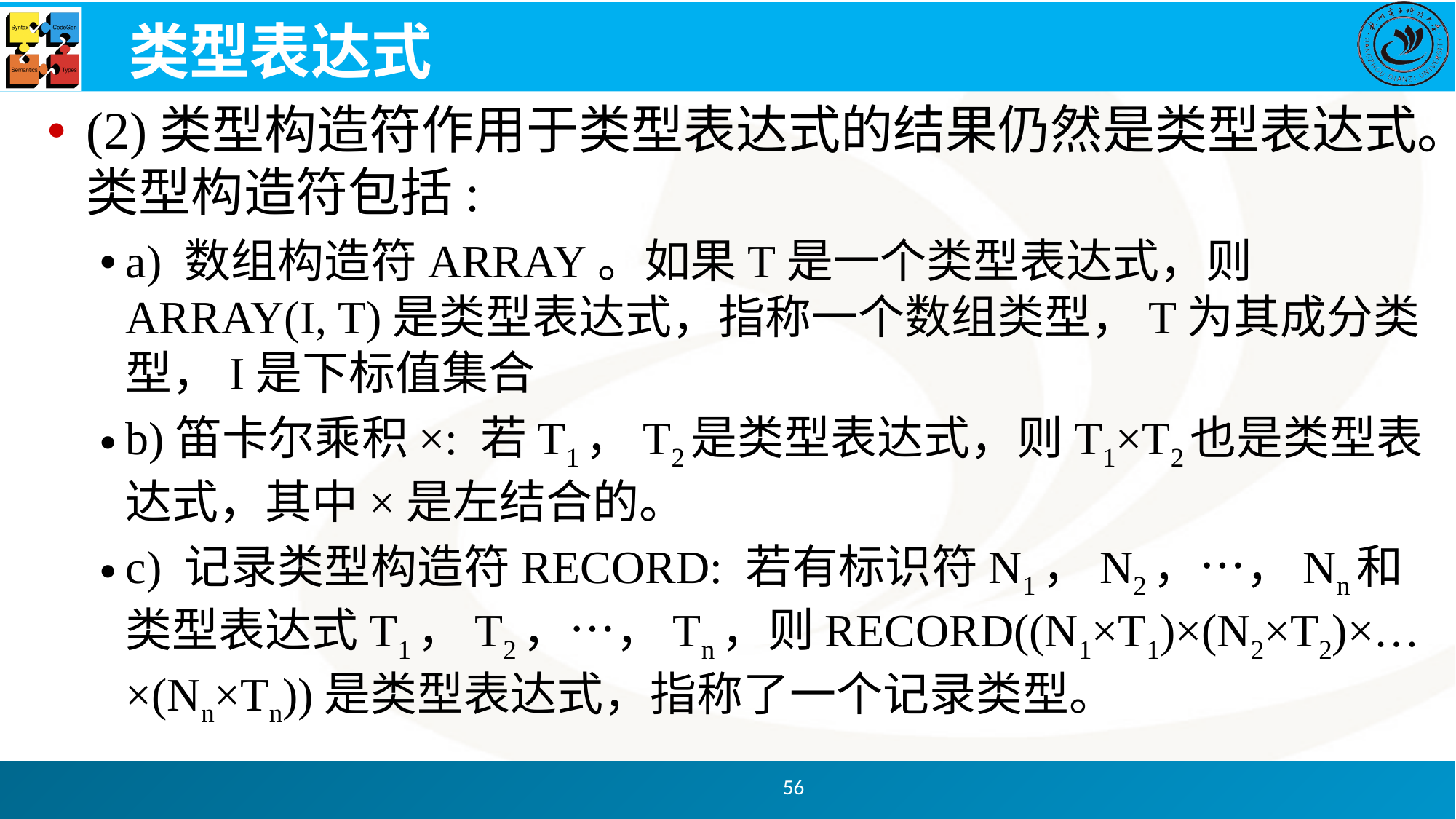

# 类型表达式
(2)类型构造符作用于类型表达式的结果仍然是类型表达式。类型构造符包括:
a) 数组构造符ARRAY。如果T是一个类型表达式，则ARRAY(I, T)是类型表达式，指称一个数组类型，T为其成分类型，I是下标值集合
b)笛卡尔乘积×: 若T1，T2是类型表达式，则T1×T2也是类型表达式，其中×是左结合的。
c) 记录类型构造符RECORD: 若有标识符N1，N2，…，Nn和类型表达式T1，T2，…，Tn，则RECORD((N1×T1)×(N2×T2)×…×(Nn×Tn))是类型表达式，指称了一个记录类型。
56